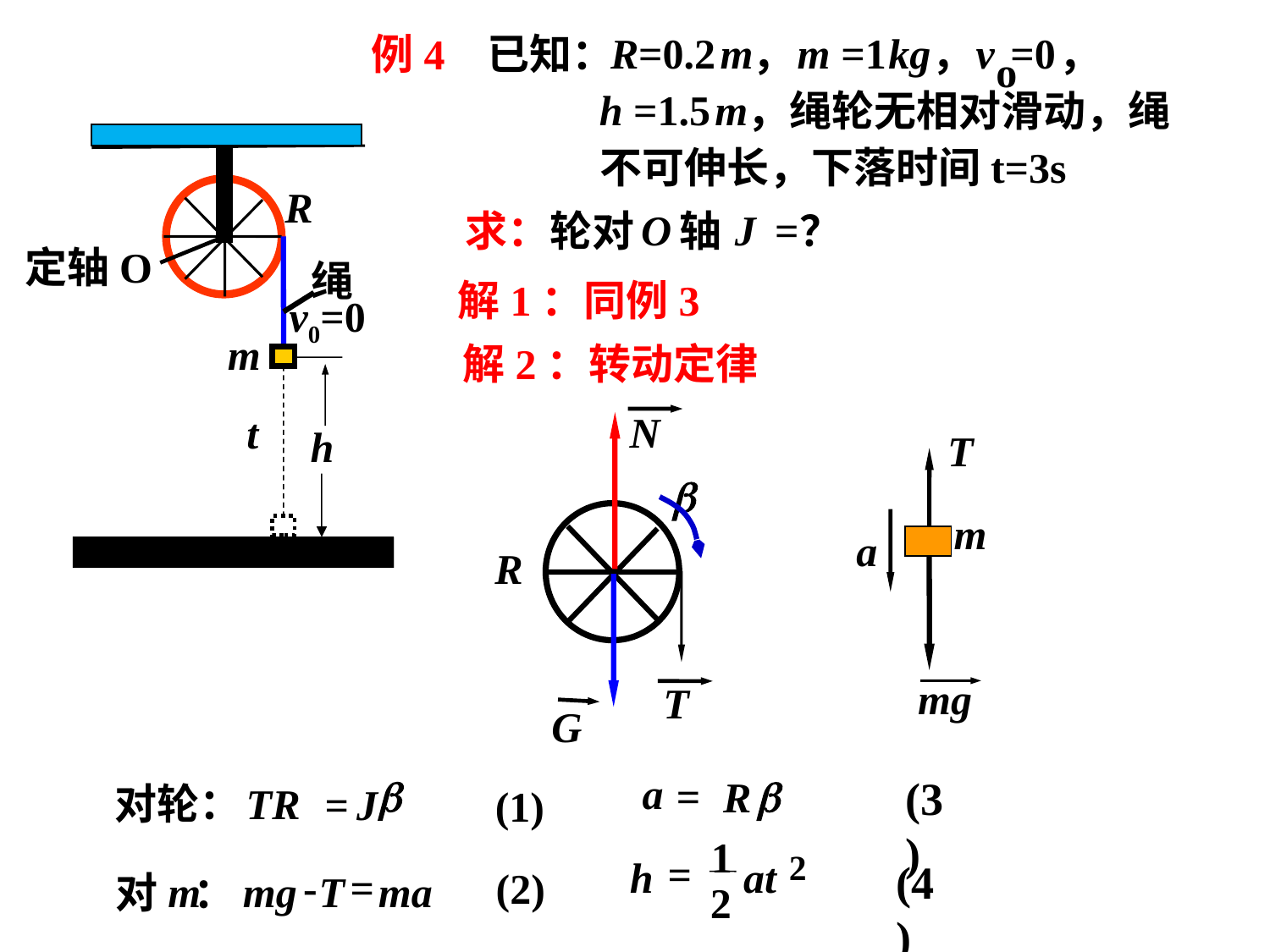

R
=0.2
m
m
=1
kg
v
=0
，
，
，
o
h
=1.5
m
，绳轮无相对滑动，绳
不可伸长，下落时间t=3s
O
J
=
求：轮对
轴
？
例4   已知：

R

·

定轴O

绳
v0=0

m

t
h

解1：同例3
解2：转动定律
N

β

m

R

a

mg

T

G

T
a
=
β
(3)
R
1
2
=
h
at
(4)

2
β
对轮：
T
R
=
J
  (1)
-
=
m
mg
T
ma
对
：
  (2)